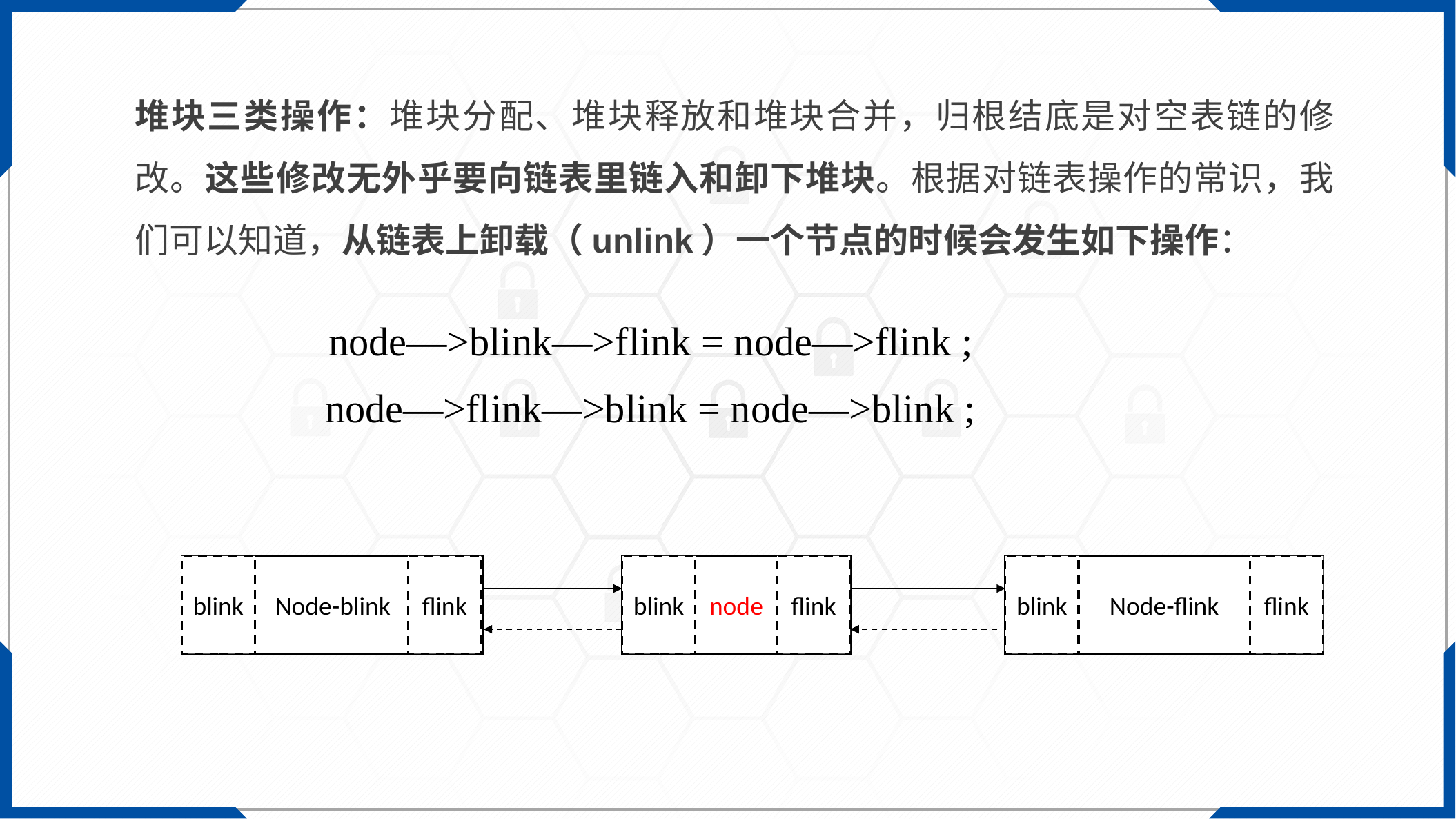

堆块三类操作：堆块分配、堆块释放和堆块合并，归根结底是对空表链的修改。这些修改无外乎要向链表里链入和卸下堆块。根据对链表操作的常识，我们可以知道，从链表上卸载（unlink）一个节点的时候会发生如下操作：
| node—>blink—>flink = node—>flink ; node—>flink—>blink = node—>blink ; |
| --- |
blink
Node-blink
flink
node
blink
flink
Node-flink
blink
flink